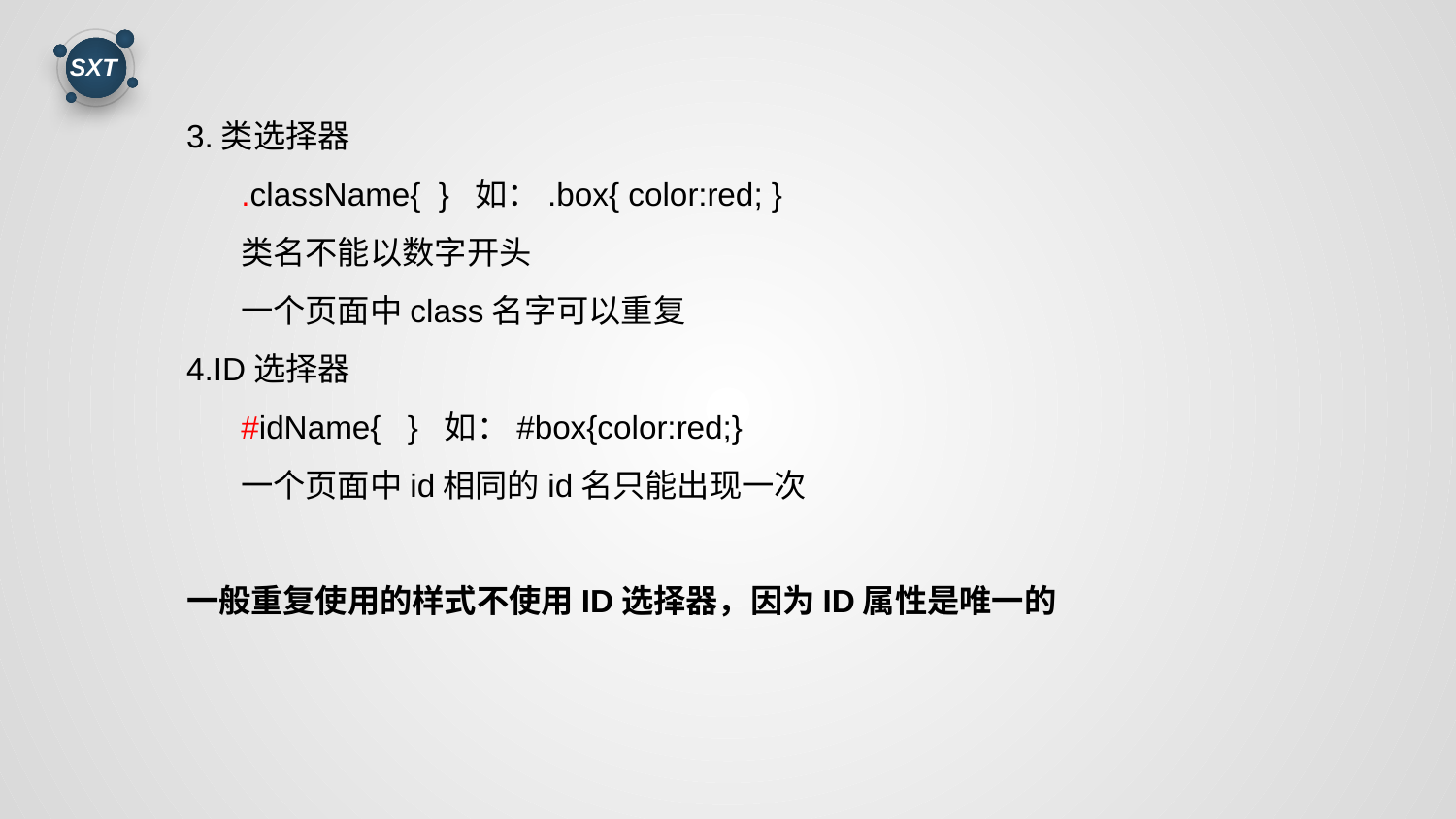

3.类选择器
.className{  }  如：.box{ color:red; }
类名不能以数字开头
一个页面中class名字可以重复
4.ID选择器
#idName{   }  如：#box{color:red;}
一个页面中id相同的id名只能出现一次

一般重复使用的样式不使用ID选择器，因为ID属性是唯一的